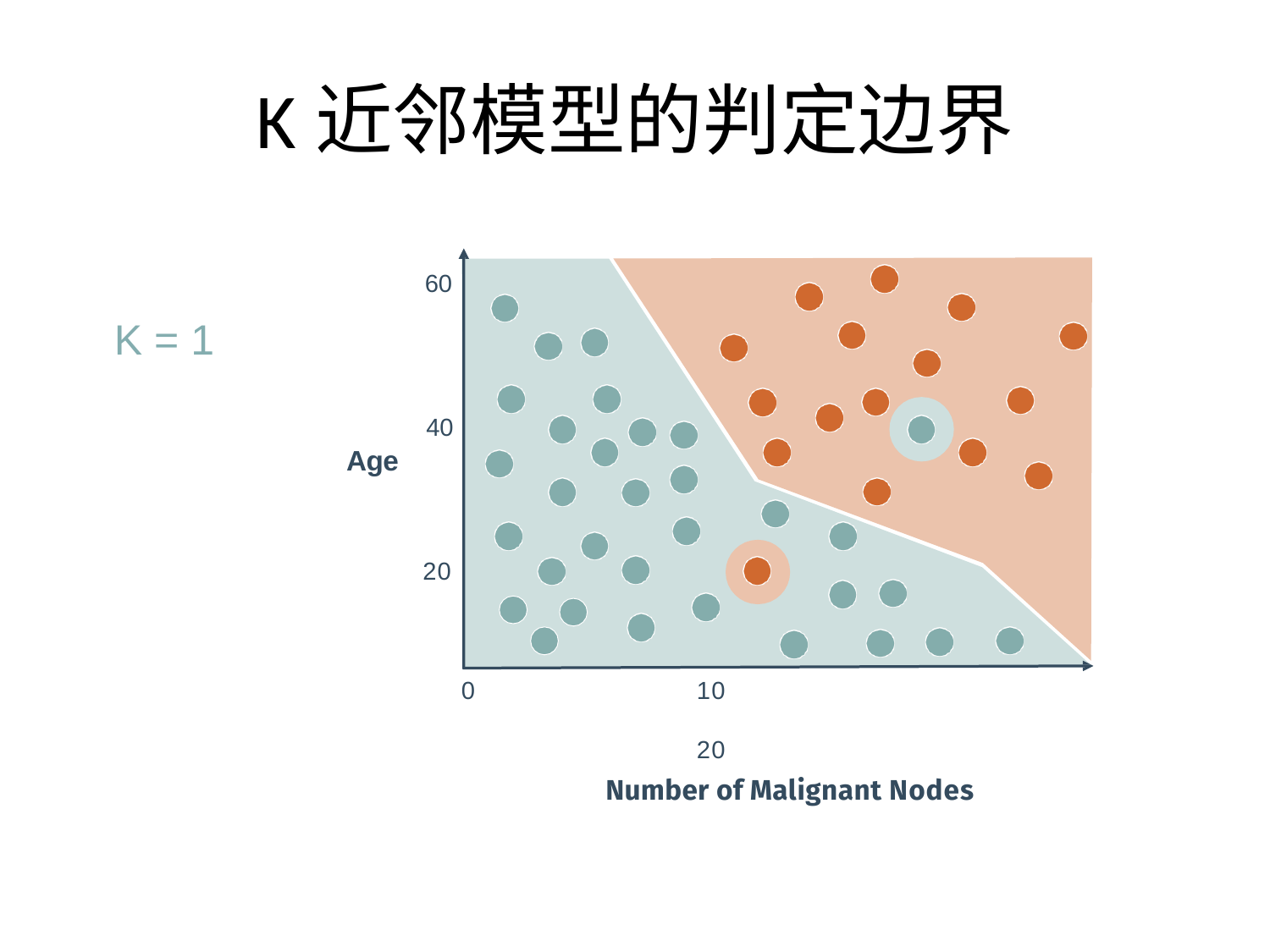

# K近邻模型的判定边界

60

K = 1

40
Age

20

10	20
Number of Malignant Nodes
0